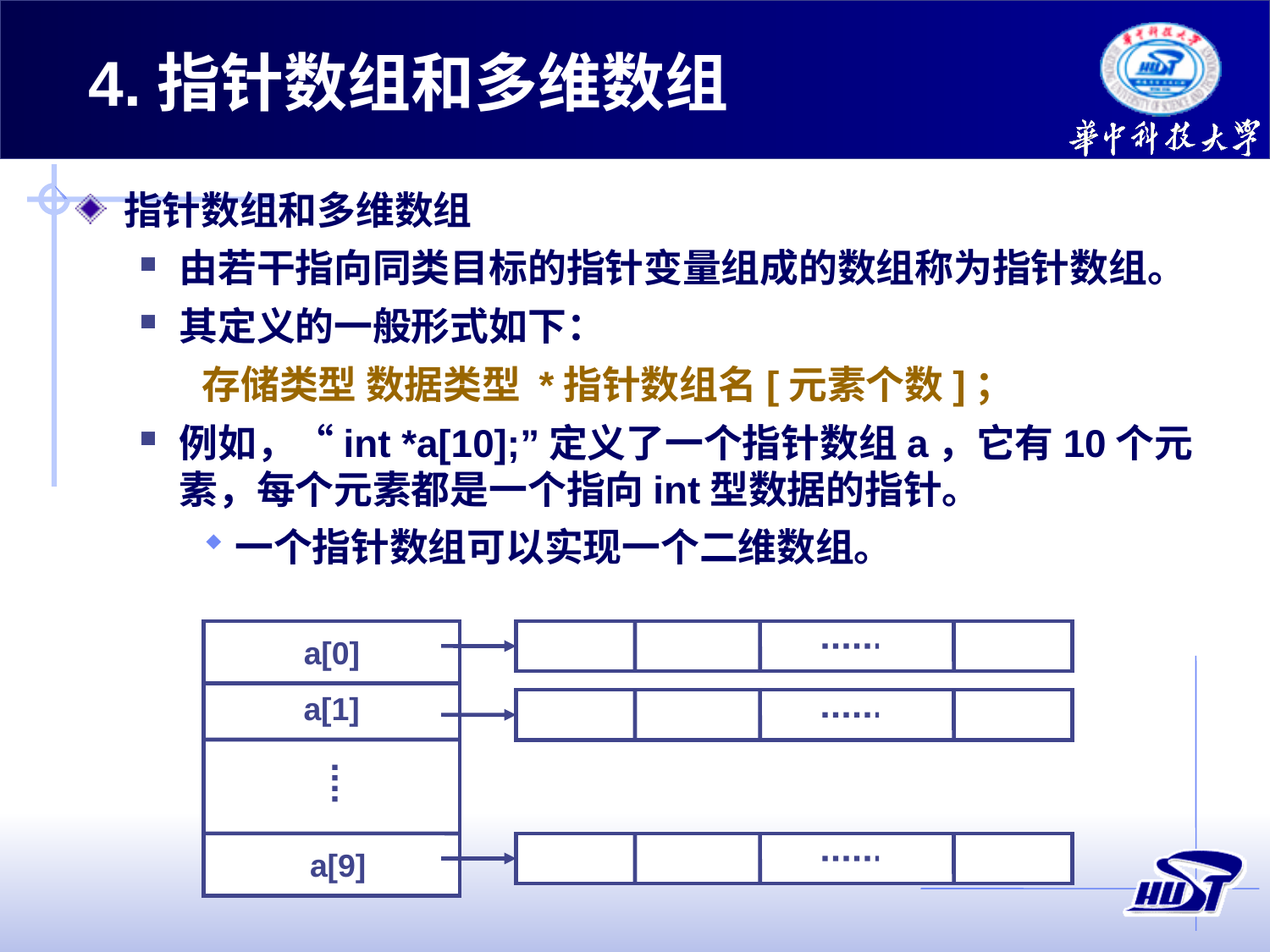

4.指针数组和多维数组
指针数组和多维数组
由若干指向同类目标的指针变量组成的数组称为指针数组。
其定义的一般形式如下：
      存储类型 数据类型 *指针数组名[元素个数]；
例如，“int *a[10];”定义了一个指针数组a，它有10个元素，每个元素都是一个指向int型数据的指针。
一个指针数组可以实现一个二维数组。

a[0]

a[1]

a[9]